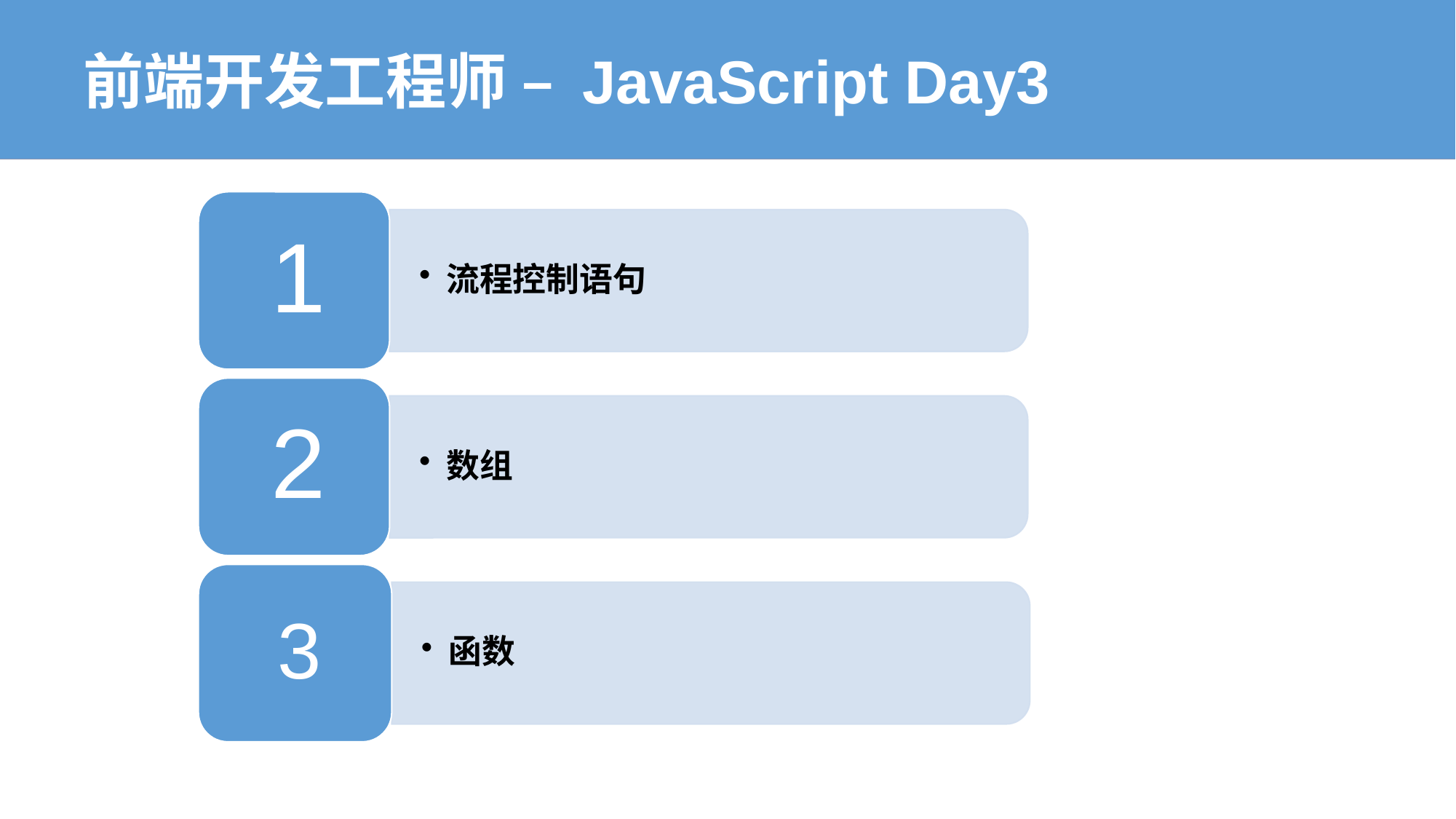

前端开发工程师 – JavaScript Day3

流程控制语句
1
数组
2
函数
3